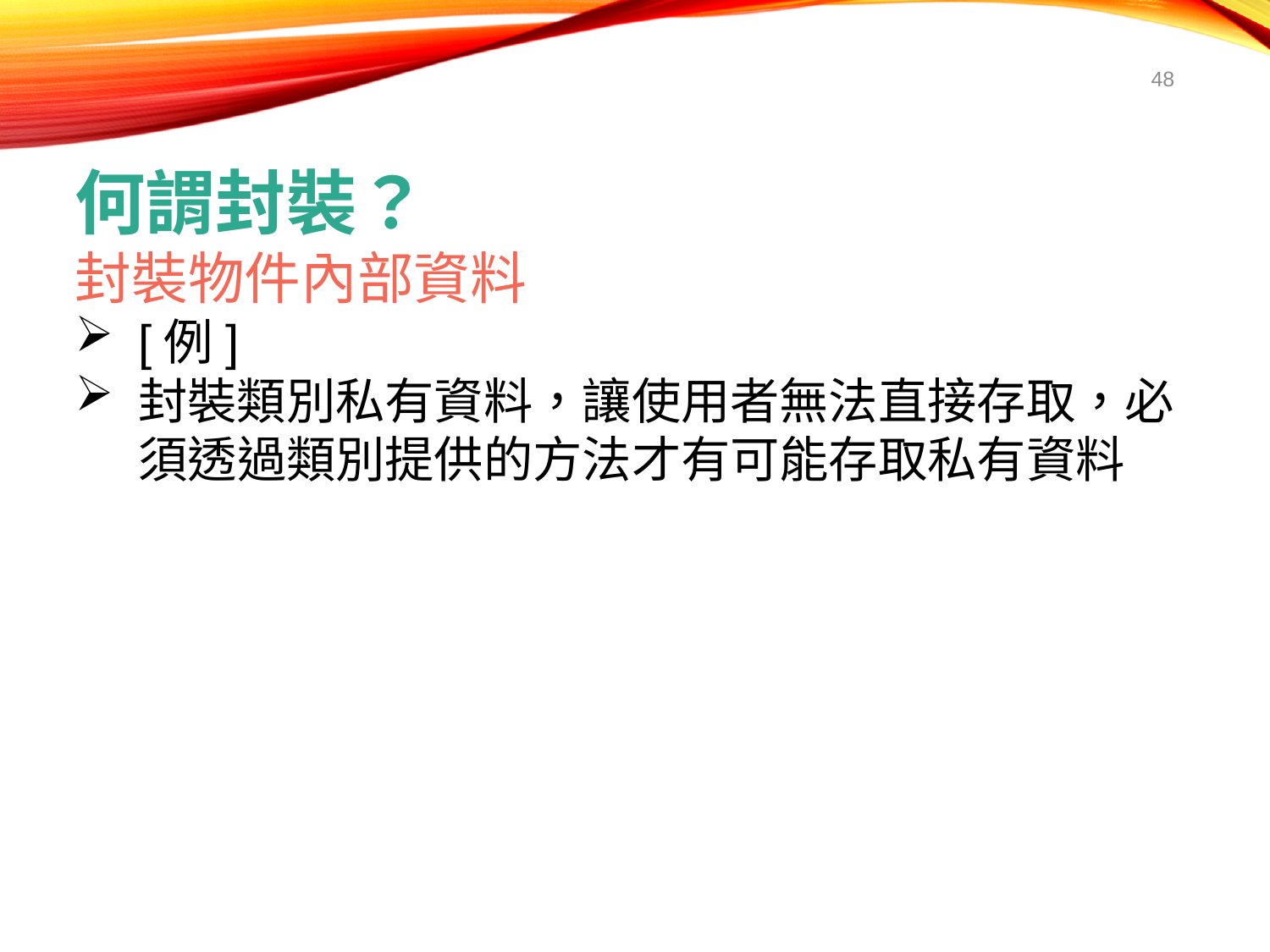

48
何謂封裝？
封裝物件內部資料
[例]
封裝類別私有資料，讓使用者無法直接存取，必須透過類別提供的方法才有可能存取私有資料